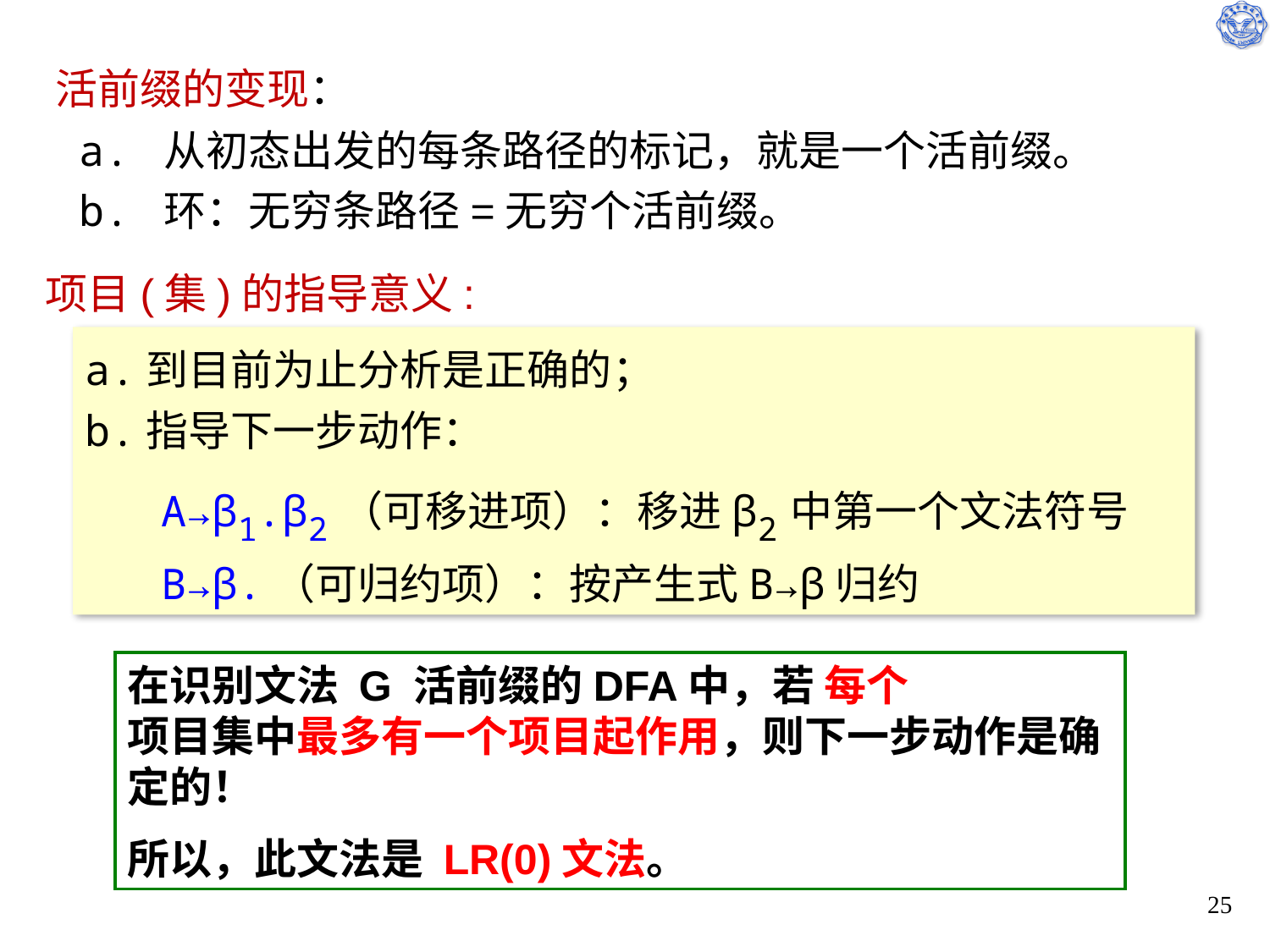

活前缀的变现：
  a.  从初态出发的每条路径的标记，就是一个活前缀。
  b.  环：无穷条路径=无穷个活前缀。

项目(集)的指导意义:
a.到目前为止分析是正确的；
b.指导下一步动作：
   A→β1.β2（可移进项）：移进β2中第一个文法符号
   B→β.（可归约项）：按产生式B→β归约

在识别文法 G 活前缀的DFA中，若 每个
项目集中最多有一个项目起作用，则下一步动作是确定的！
所以，此文法是 LR(0)文法。
25